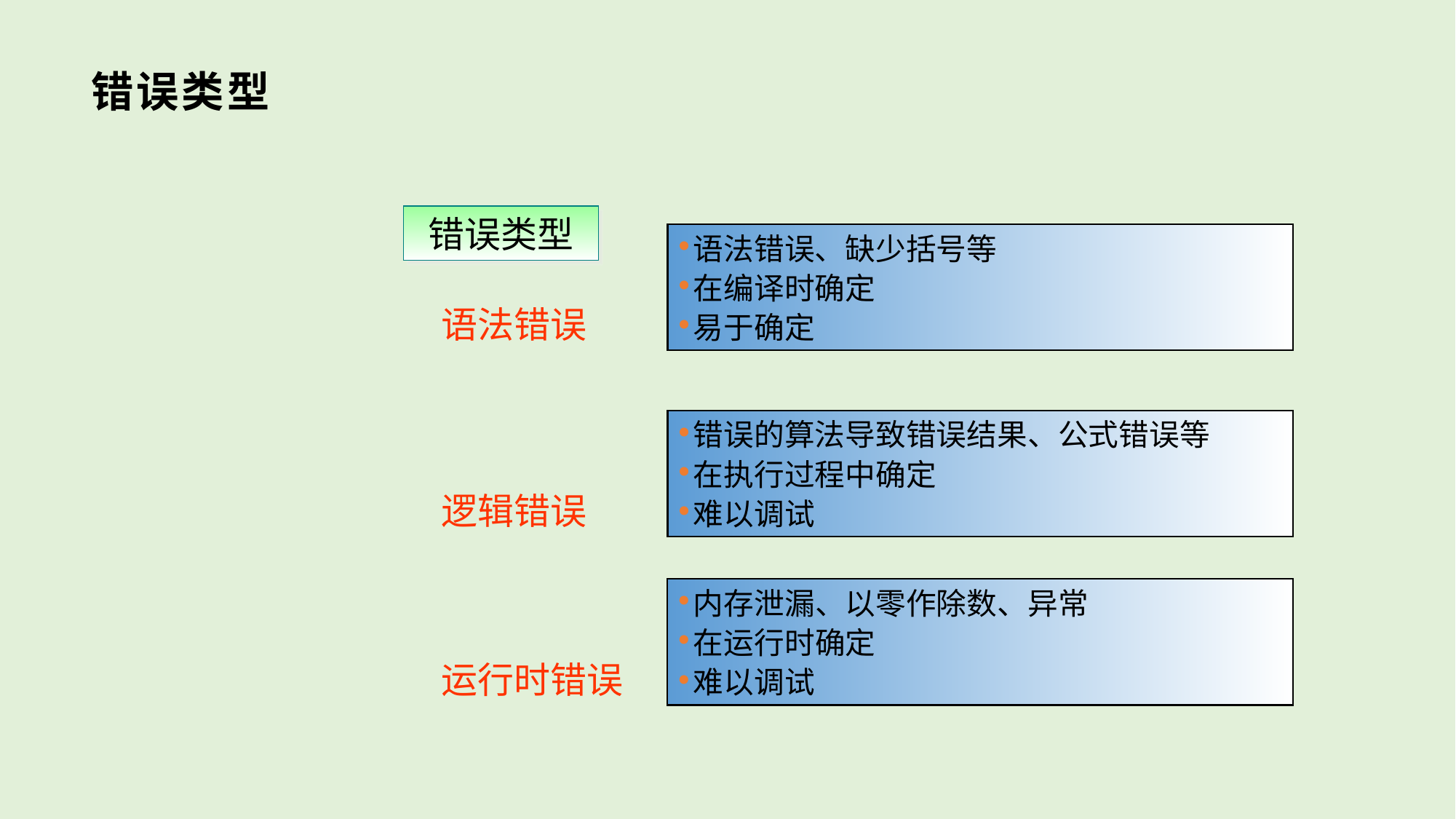

# 错误类型
错误类型
语法错误、缺少括号等
在编译时确定
易于确定
语法错误
错误的算法导致错误结果、公式错误等
在执行过程中确定
难以调试
逻辑错误
内存泄漏、以零作除数、异常
在运行时确定
难以调试
运行时错误